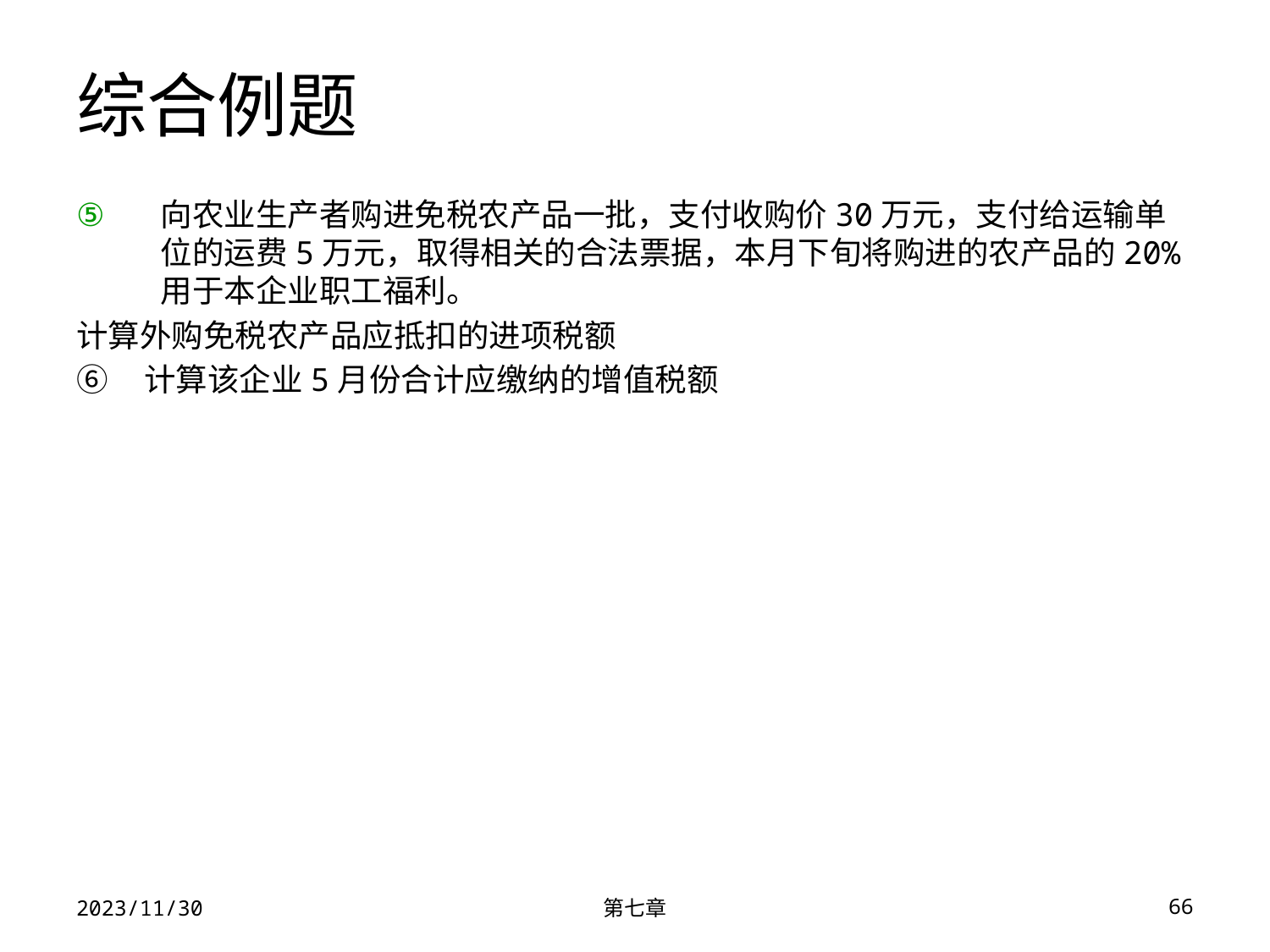

# 综合例题
向农业生产者购进免税农产品一批，支付收购价30万元，支付给运输单位的运费5万元，取得相关的合法票据，本月下旬将购进的农产品的20%用于本企业职工福利。
计算外购免税农产品应抵扣的进项税额
⑥    计算该企业5月份合计应缴纳的增值税额
2023/11/30
第七章
66